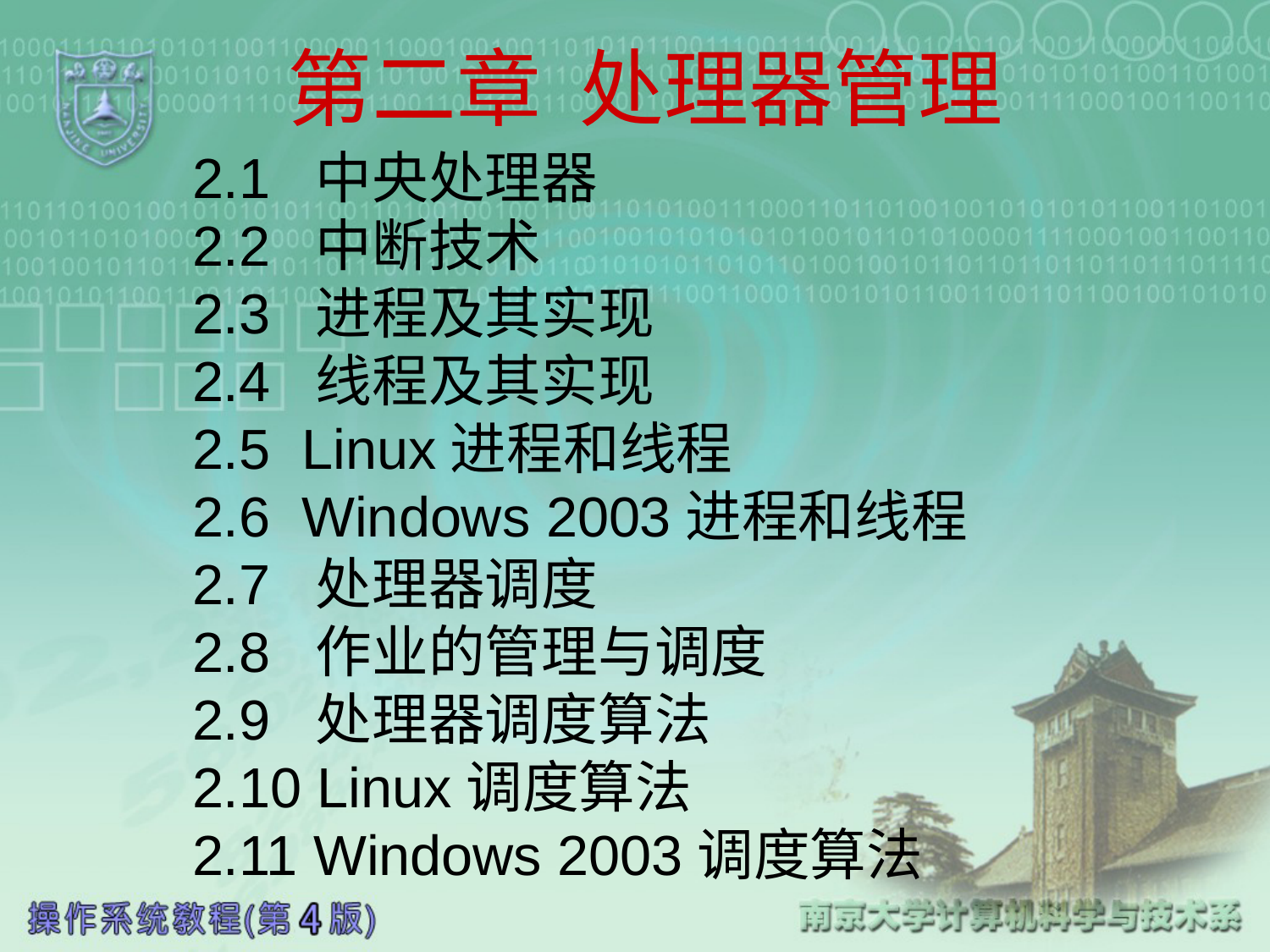

第二章  处理器管理
2.1  中央处理器
2.2  中断技术
2.3  进程及其实现
2.4  线程及其实现
2.5  Linux进程和线程
2.6  Windows 2003进程和线程
2.7  处理器调度
2.8  作业的管理与调度
2.9  处理器调度算法
2.10 Linux调度算法
2.11 Windows 2003调度算法